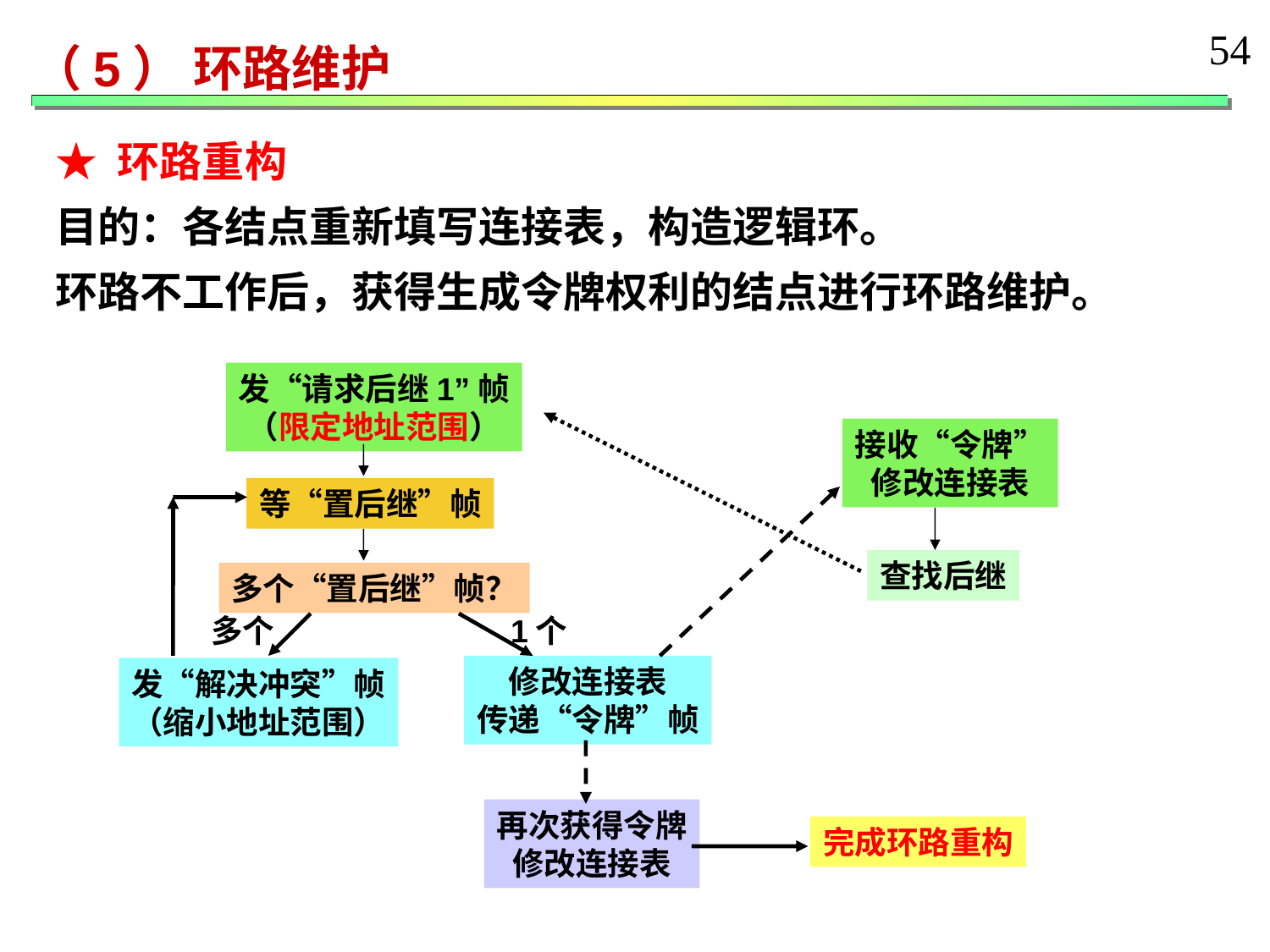

（5） 环路维护
54

★ 环路重构
目的：各结点重新填写连接表，构造逻辑环。
环路不工作后，获得生成令牌权利的结点进行环路维护。
发“请求后继1”帧
（限定地址范围）

接收“令牌”
修改连接表

等“置后继”帧

查找后继
多个“置后继”帧？
多个
1个

修改连接表
传递“令牌”帧
发“解决冲突”帧
（缩小地址范围）

再次获得令牌
修改连接表
完成环路重构